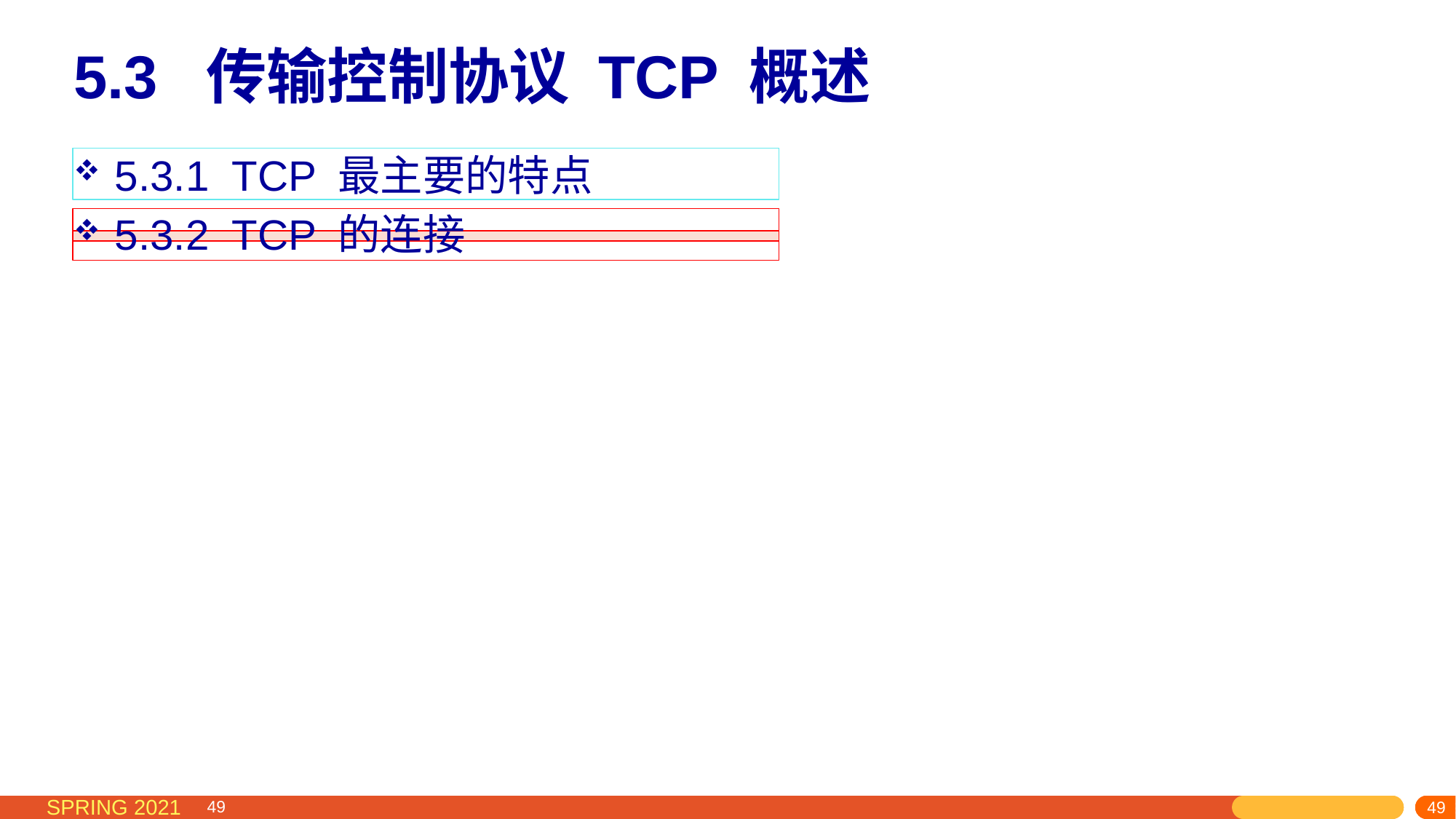

# 5.3  传输控制协议 TCP 概述
5.3.1  TCP 最主要的特点
5.3.2  TCP 的连接